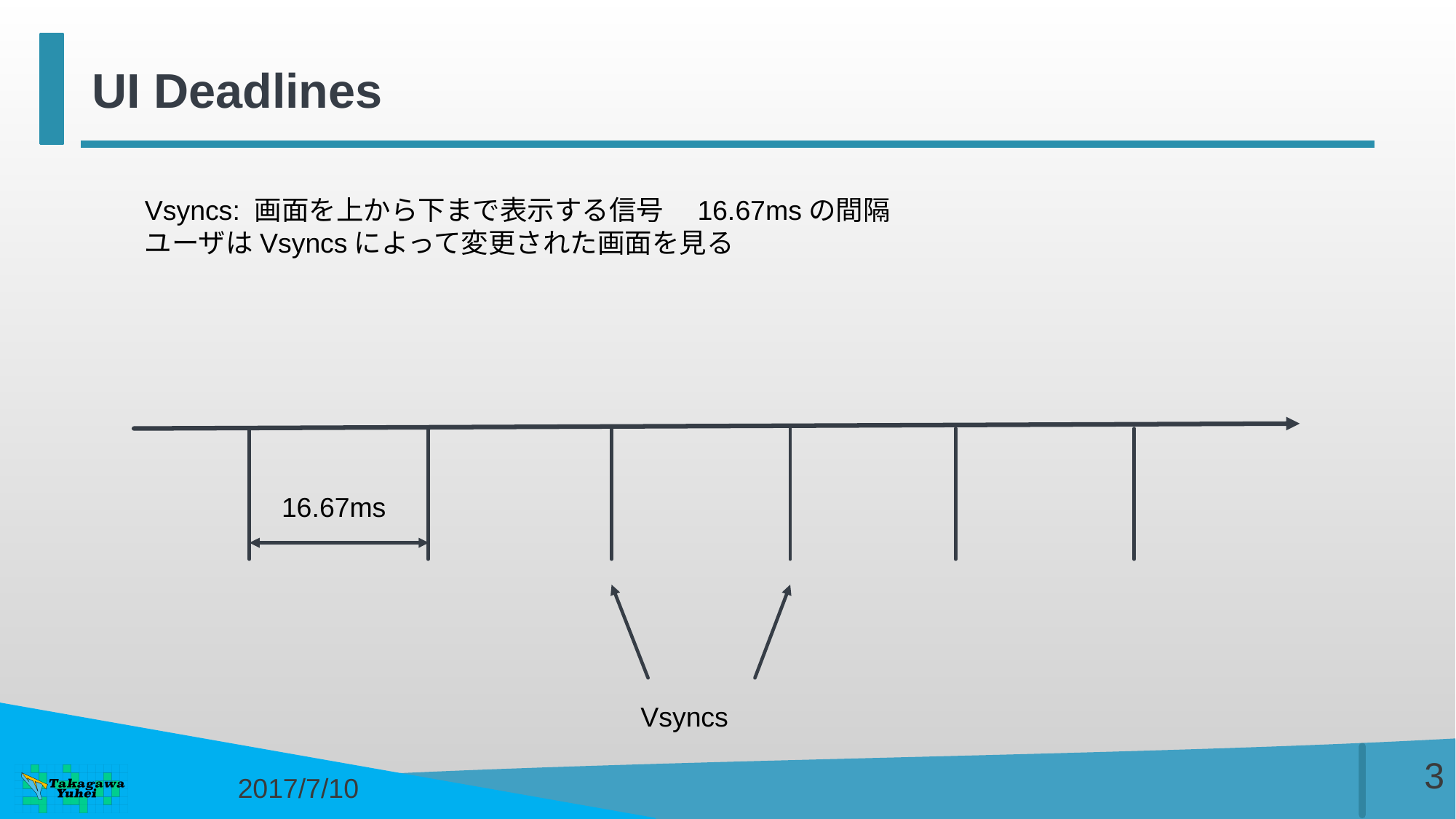

# UI Deadlines
Vsyncs: 画面を上から下まで表示する信号　16.67msの間隔
ユーザはVsyncsによって変更された画面を見る
16.67ms
Vsyncs
3
2017/7/10